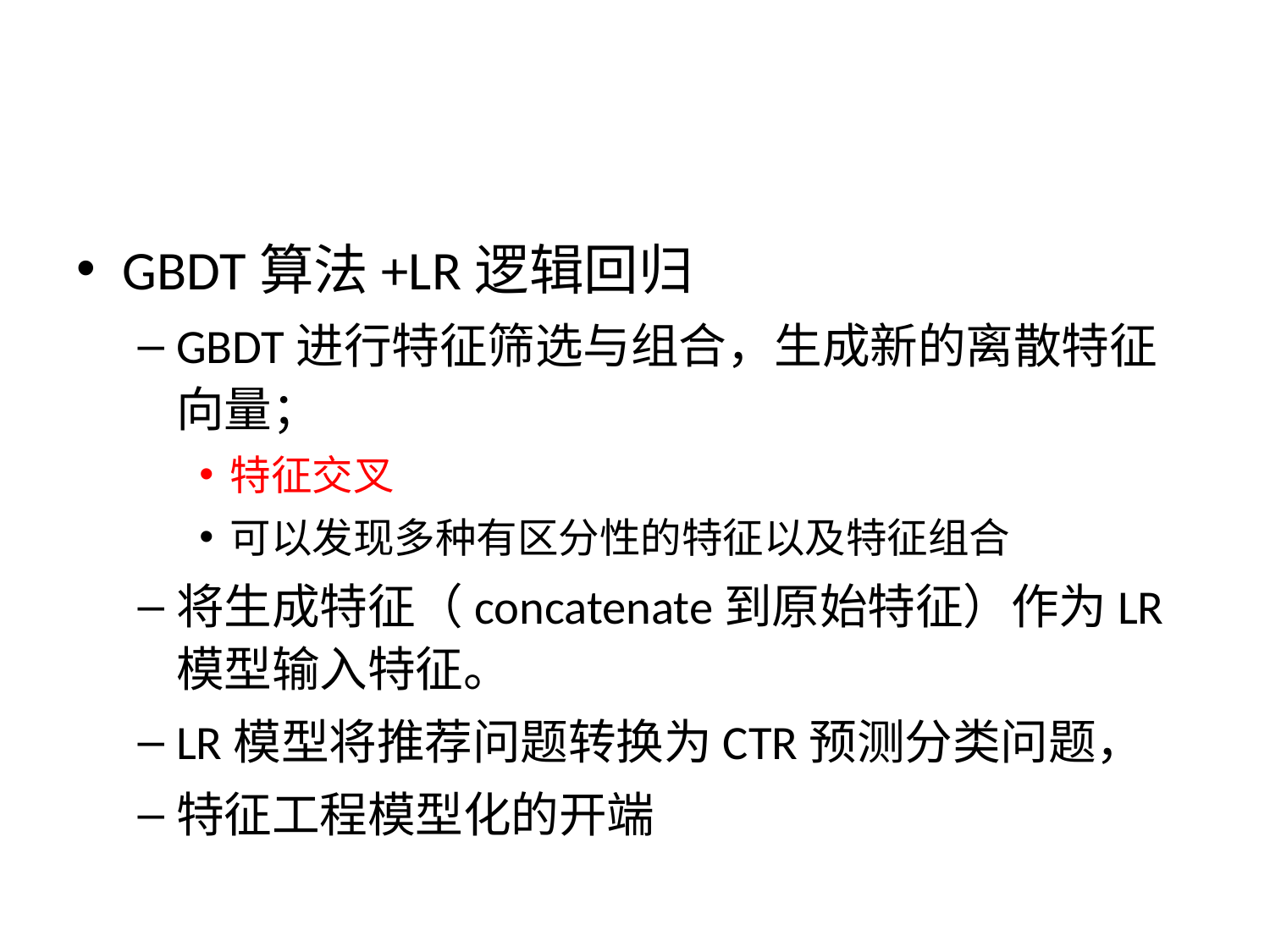

#
GBDT算法+LR逻辑回归
GBDT进行特征筛选与组合，生成新的离散特征向量；
特征交叉
可以发现多种有区分性的特征以及特征组合
将生成特征（concatenate到原始特征）作为LR模型输入特征。
LR模型将推荐问题转换为CTR预测分类问题，
特征工程模型化的开端